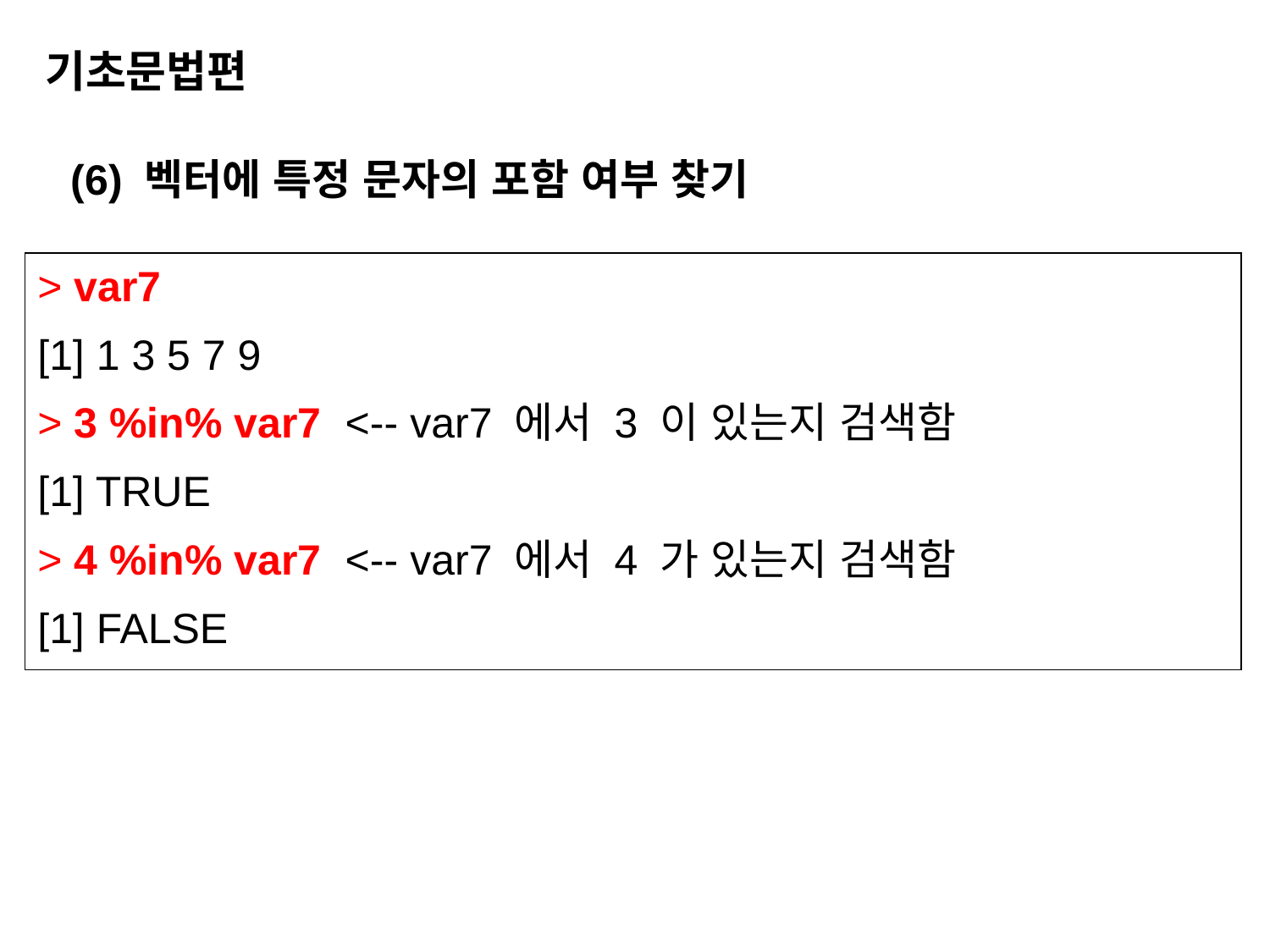

기초문법편
(6) 벡터에 특정 문자의 포함 여부 찾기
> var7
[1] 1 3 5 7 9
> 3 %in% var7  <-- var7 에서 3 이 있는지 검색함
[1] TRUE
> 4 %in% var7  <-- var7 에서 4 가 있는지 검색함
[1] FALSE